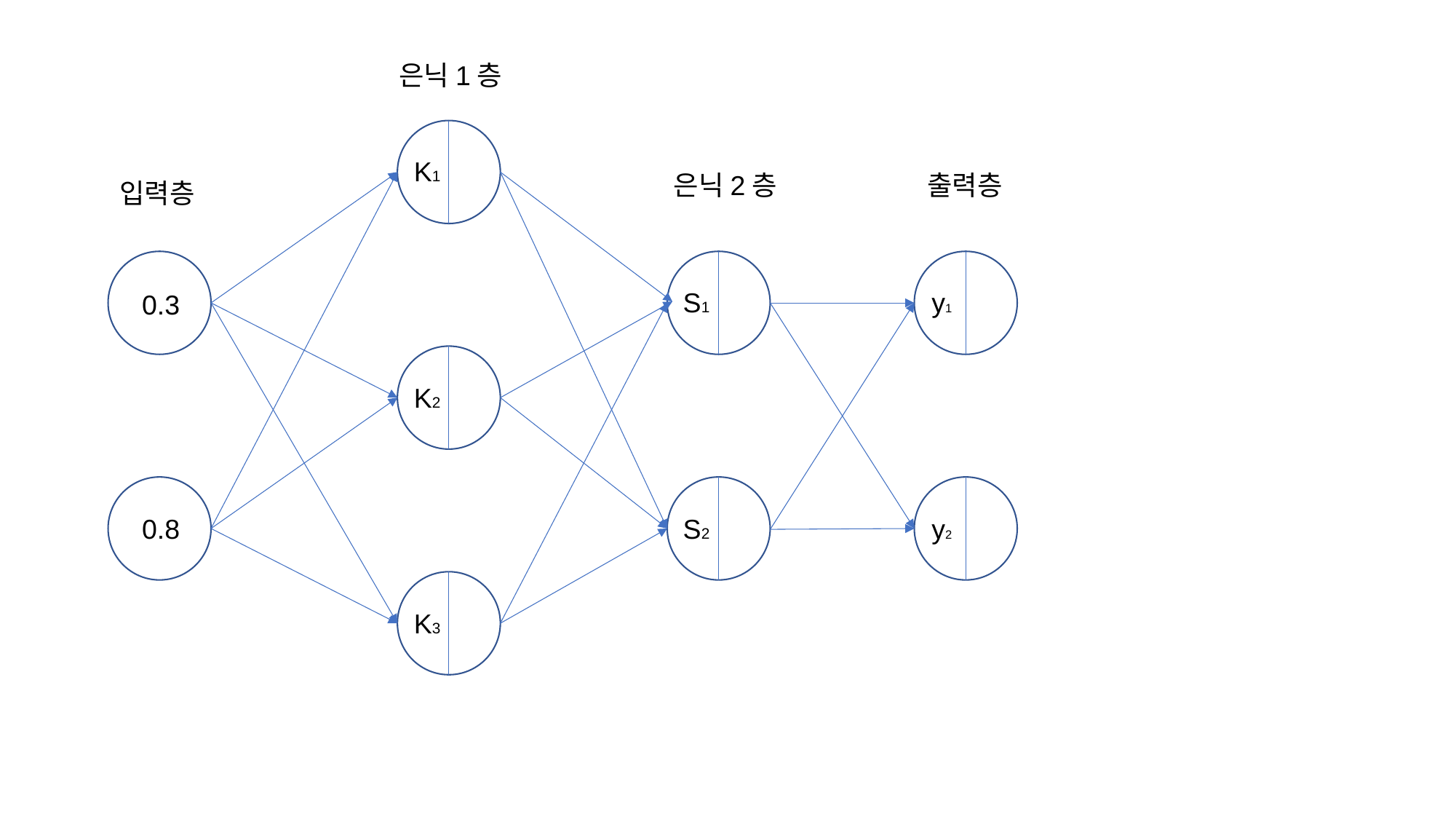

은닉1층

K1
은닉2층
출력층
입력층

S1
y1
0.3

K2

0.8
S2
y2

K3